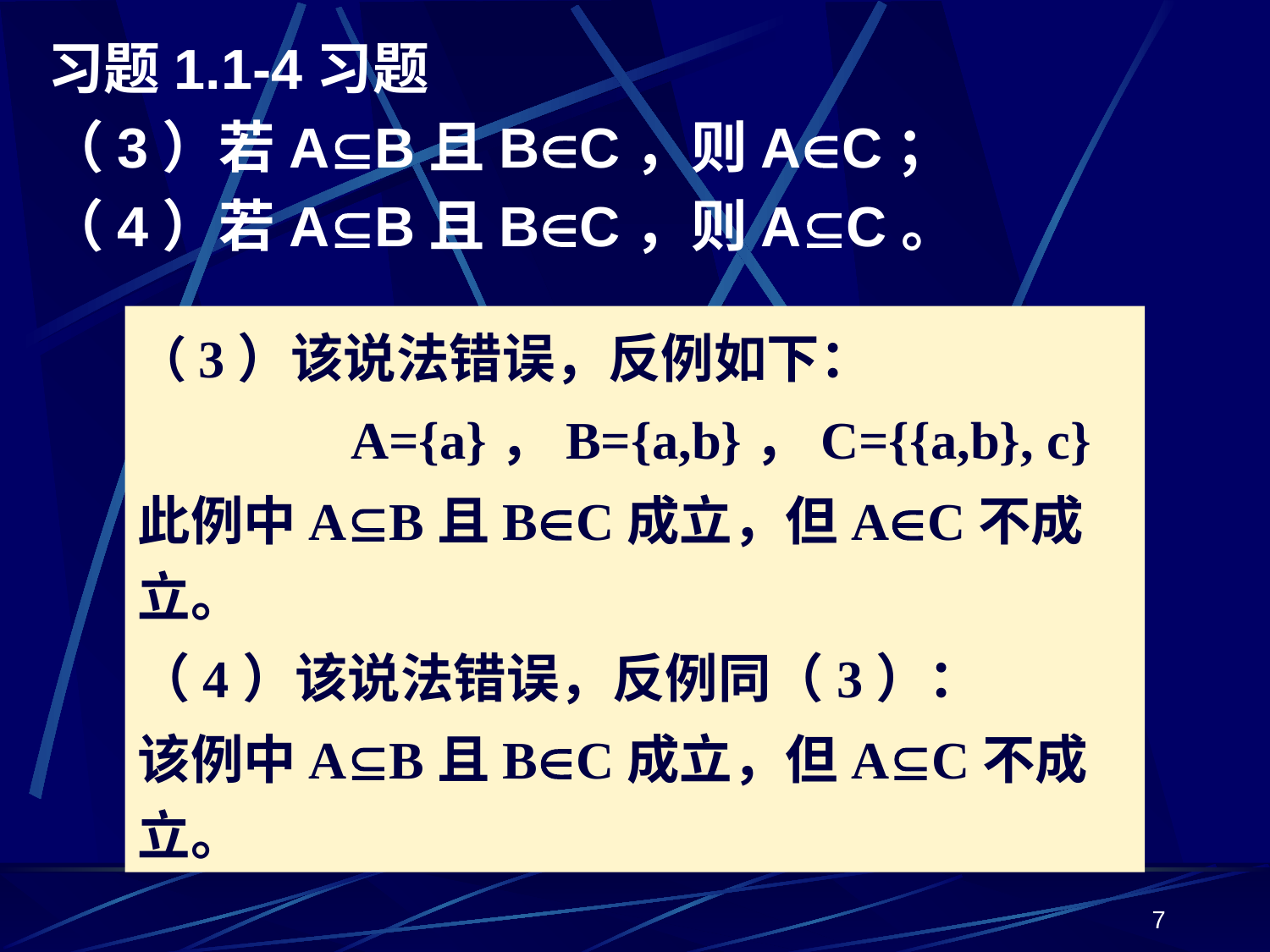

习题1.1-4习题
（3）若A⊆B且B∈C，则A∈C；
（4）若A⊆B且B∈C，则A⊆C。

（3）该说法错误，反例如下：
                A={a}，B={a,b}，C={{a,b}, c}
此例中A⊆B且B∈C成立，但A∈C不成立。
（4）该说法错误，反例同（3）：
该例中A⊆B且B∈C成立，但A⊆C不成立。
7